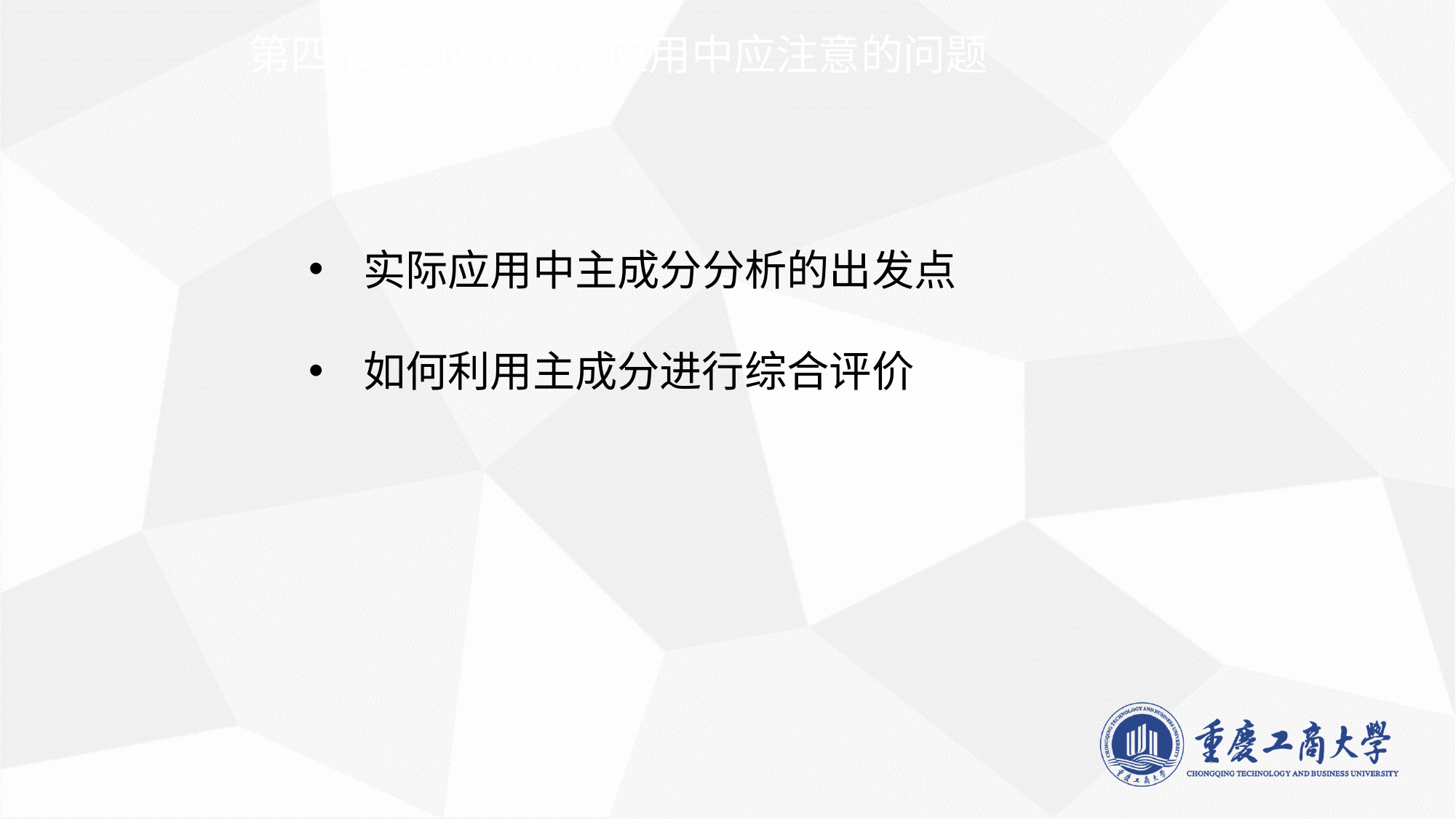

第四节  主成分方法应用中应注意的问题
实际应用中主成分分析的出发点

如何利用主成分进行综合评价